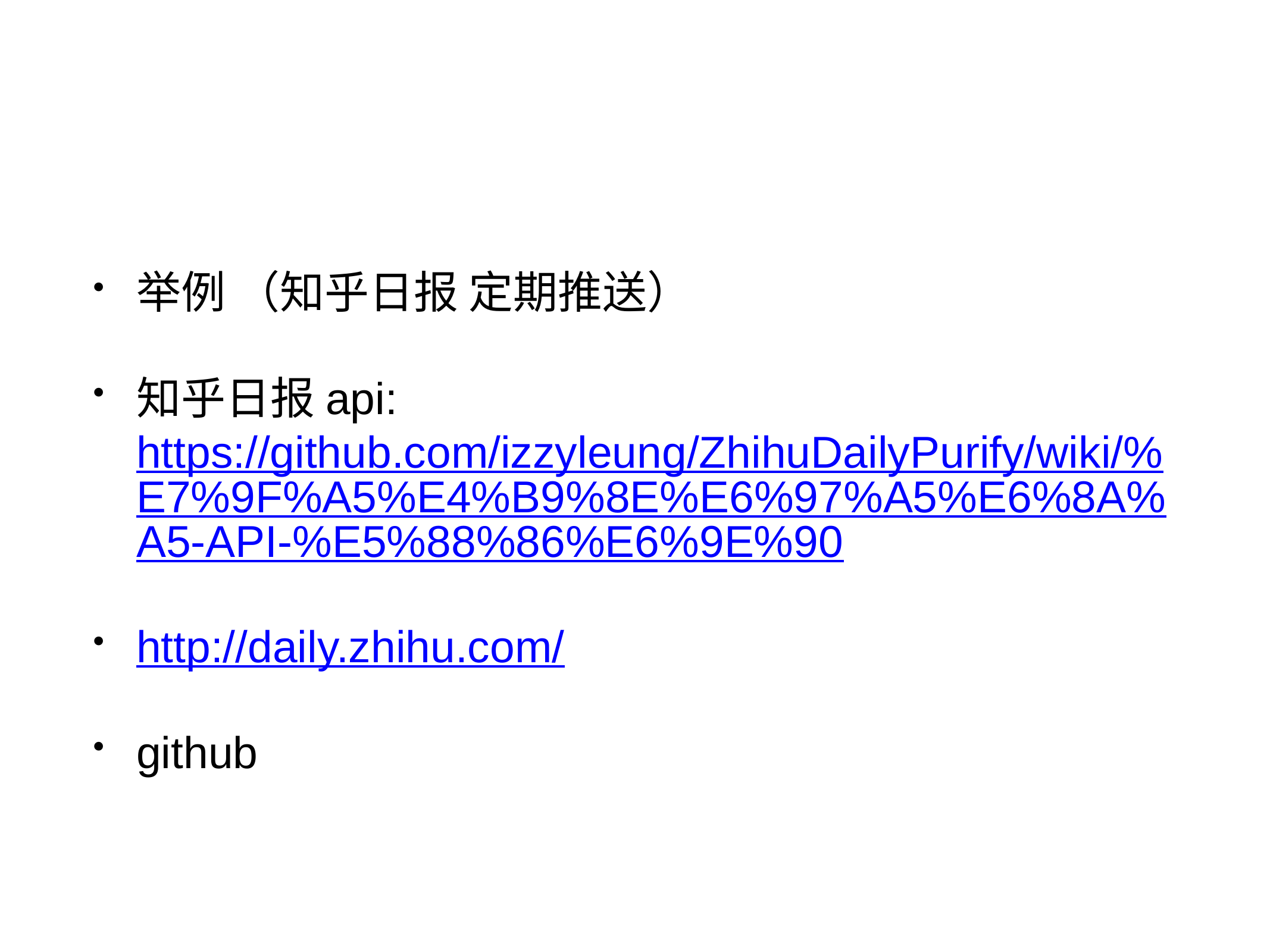

举例 （知乎日报 定期推送）
知乎日报api:   https://github.com/izzyleung/ZhihuDailyPurify/wiki/%E7%9F%A5%E4%B9%8E%E6%97%A5%E6%8A%A5-API-%E5%88%86%E6%9E%90
http://daily.zhihu.com/
github